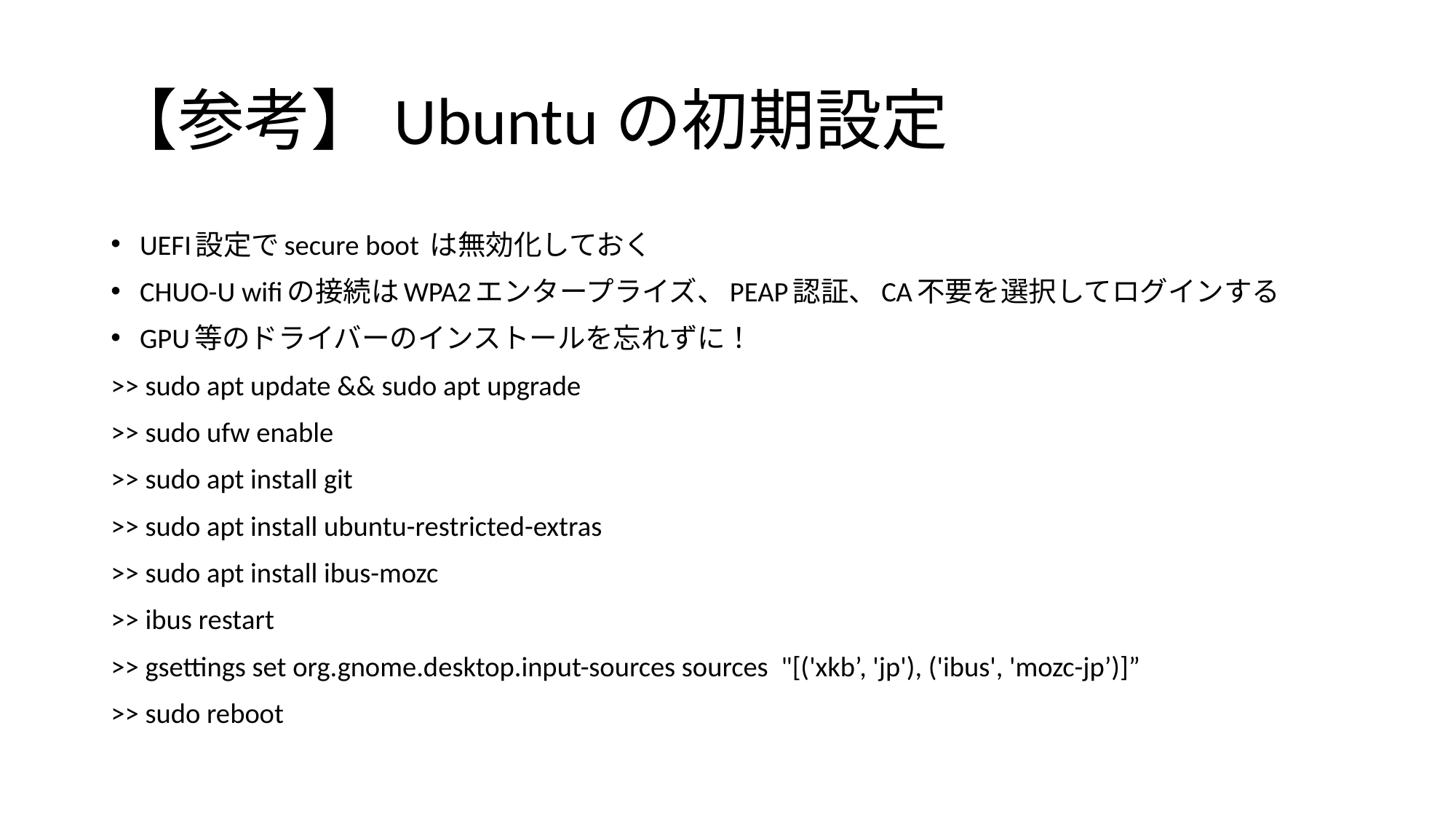

# 【参考】Ubuntuの初期設定
UEFI設定でsecure boot は無効化しておく
CHUO-U wifiの接続はWPA2エンタープライズ、PEAP認証、CA不要を選択してログインする
GPU等のドライバーのインストールを忘れずに！
>> sudo apt update && sudo apt upgrade
>> sudo ufw enable
>> sudo apt install git
>> sudo apt install ubuntu-restricted-extras
>> sudo apt install ibus-mozc
>> ibus restart
>> gsettings set org.gnome.desktop.input-sources sources  "[('xkb’, 'jp'), ('ibus', 'mozc-jp’)]”
>> sudo reboot